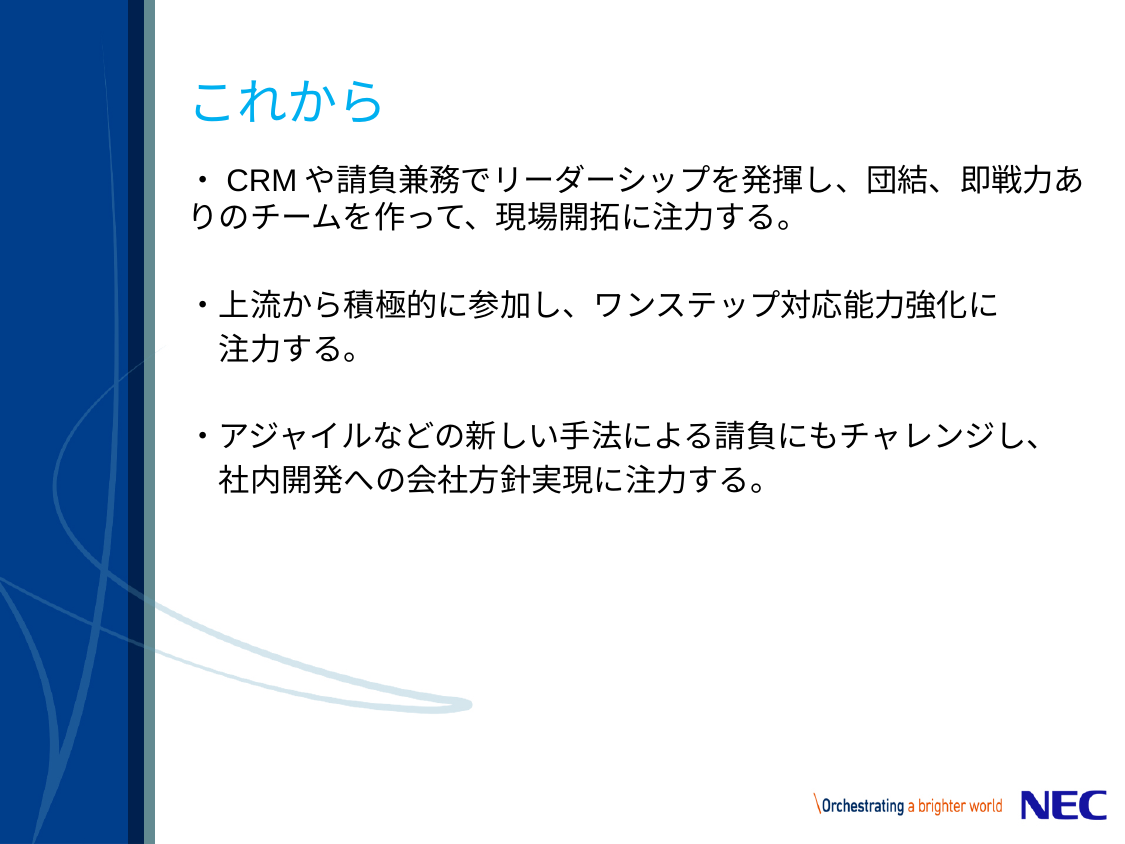

# これから
・CRMや請負兼務でリーダーシップを発揮し、団結、即戦力ありのチームを作って、現場開拓に注力する。

・上流から積極的に参加し、ワンステップ対応能力強化に
　注力する。

・アジャイルなどの新しい手法による請負にもチャレンジし、
　社内開発への会社方針実現に注力する。